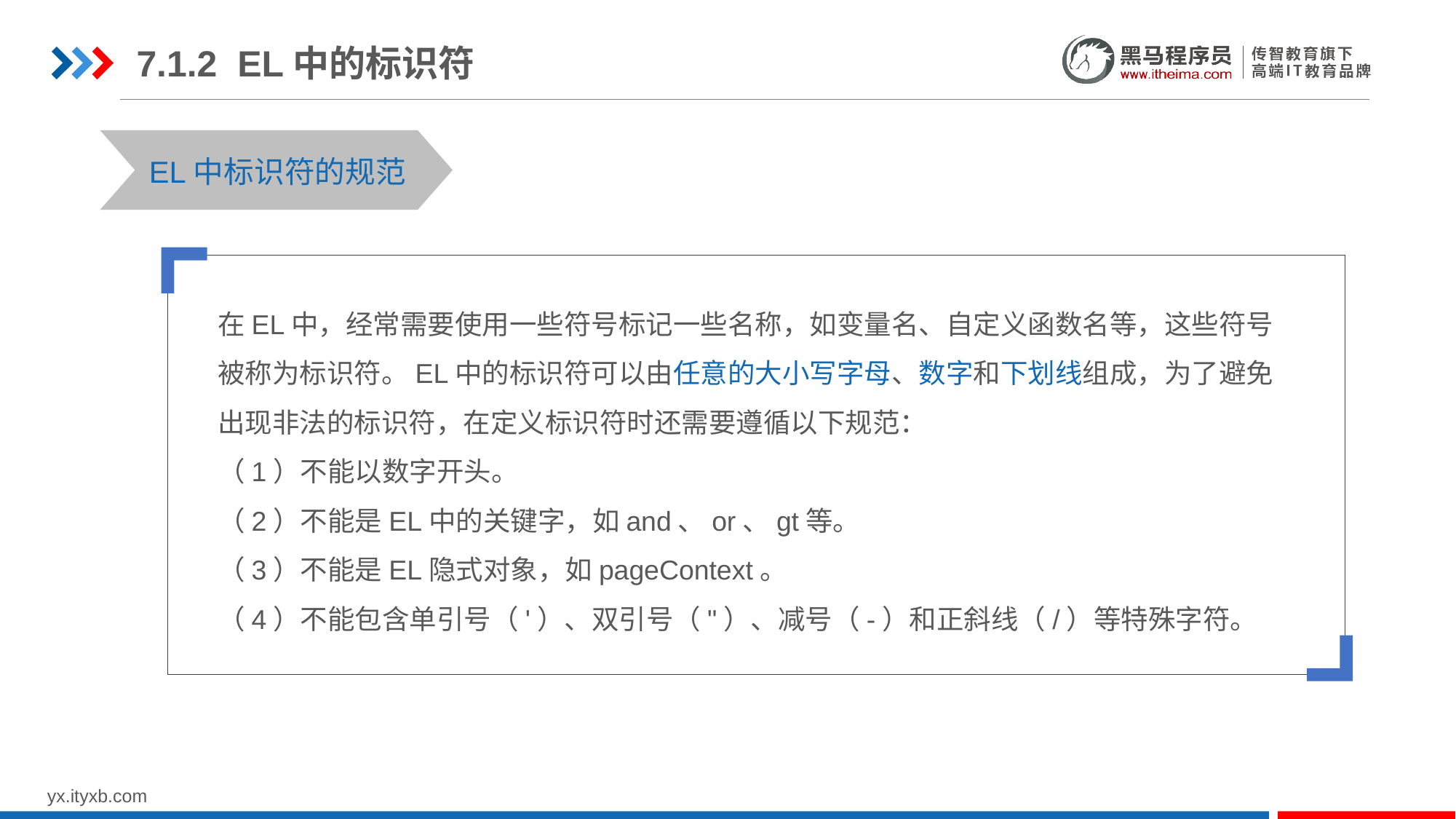

7.1.2  EL中的标识符

EL中标识符的规范

在EL中，经常需要使用一些符号标记一些名称，如变量名、自定义函数名等，这些符号被称为标识符。EL中的标识符可以由任意的大小写字母、数字和下划线组成，为了避免出现非法的标识符，在定义标识符时还需要遵循以下规范：
（1）不能以数字开头。
（2）不能是EL中的关键字，如and、or、gt等。
（3）不能是EL隐式对象，如pageContext。
（4）不能包含单引号（'）、双引号（"）、减号（-）和正斜线（/）等特殊字符。